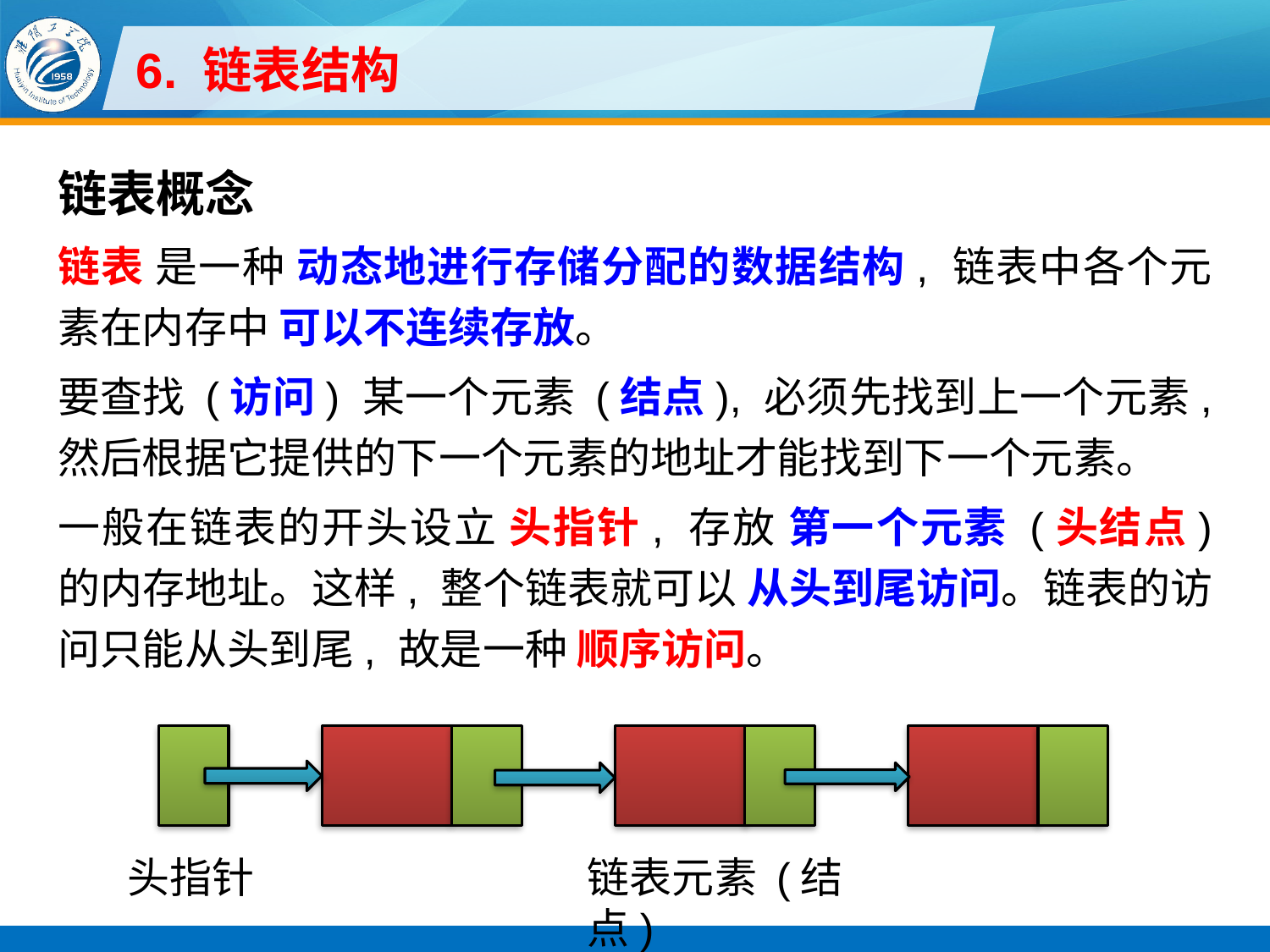

# 6. 链表结构
链表概念
链表 是一种 动态地进行存储分配的数据结构, 链表中各个元素在内存中 可以不连续存放。
要查找 (访问) 某一个元素 (结点), 必须先找到上一个元素, 然后根据它提供的下一个元素的地址才能找到下一个元素。
一般在链表的开头设立 头指针, 存放 第一个元素 (头结点) 的内存地址。这样, 整个链表就可以 从头到尾访问。链表的访问只能从头到尾, 故是一种 顺序访问。

链表元素 (结点)
头指针